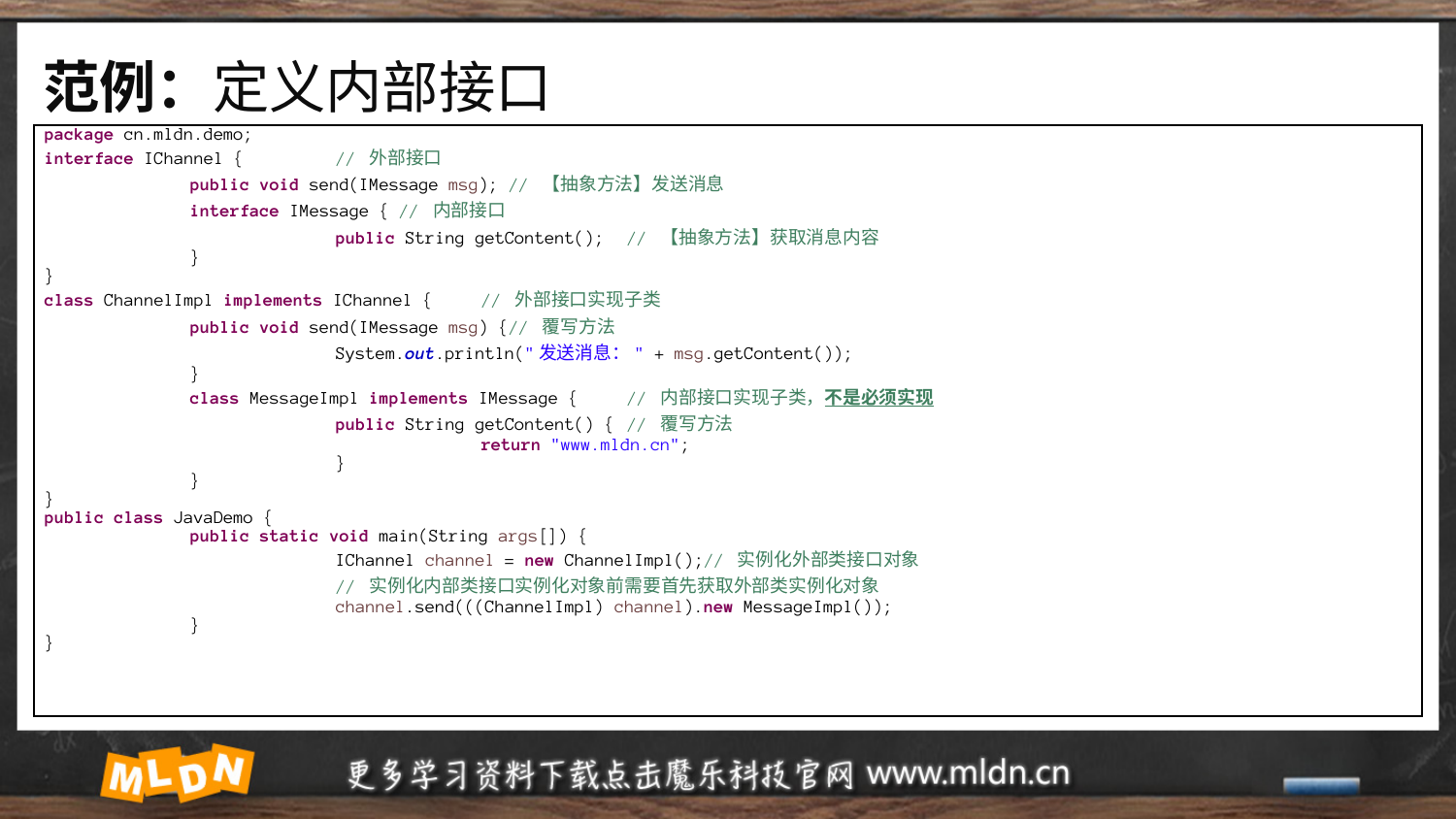

# 范例：定义内部接口
| package cn.mldn.demo; interface IChannel { // 外部接口 public void send(IMessage msg); // 【抽象方法】发送消息 interface IMessage { // 内部接口 public String getContent(); // 【抽象方法】获取消息内容 } } class ChannelImpl implements IChannel { // 外部接口实现子类 public void send(IMessage msg) {// 覆写方法 System.out.println("发送消息：" + msg.getContent()); } class MessageImpl implements IMessage { // 内部接口实现子类，不是必须实现 public String getContent() { // 覆写方法 return "www.mldn.cn"; } } } public class JavaDemo { public static void main(String args[]) { IChannel channel = new ChannelImpl();// 实例化外部类接口对象 // 实例化内部类接口实例化对象前需要首先获取外部类实例化对象 channel.send(((ChannelImpl) channel).new MessageImpl()); } } |
| --- |